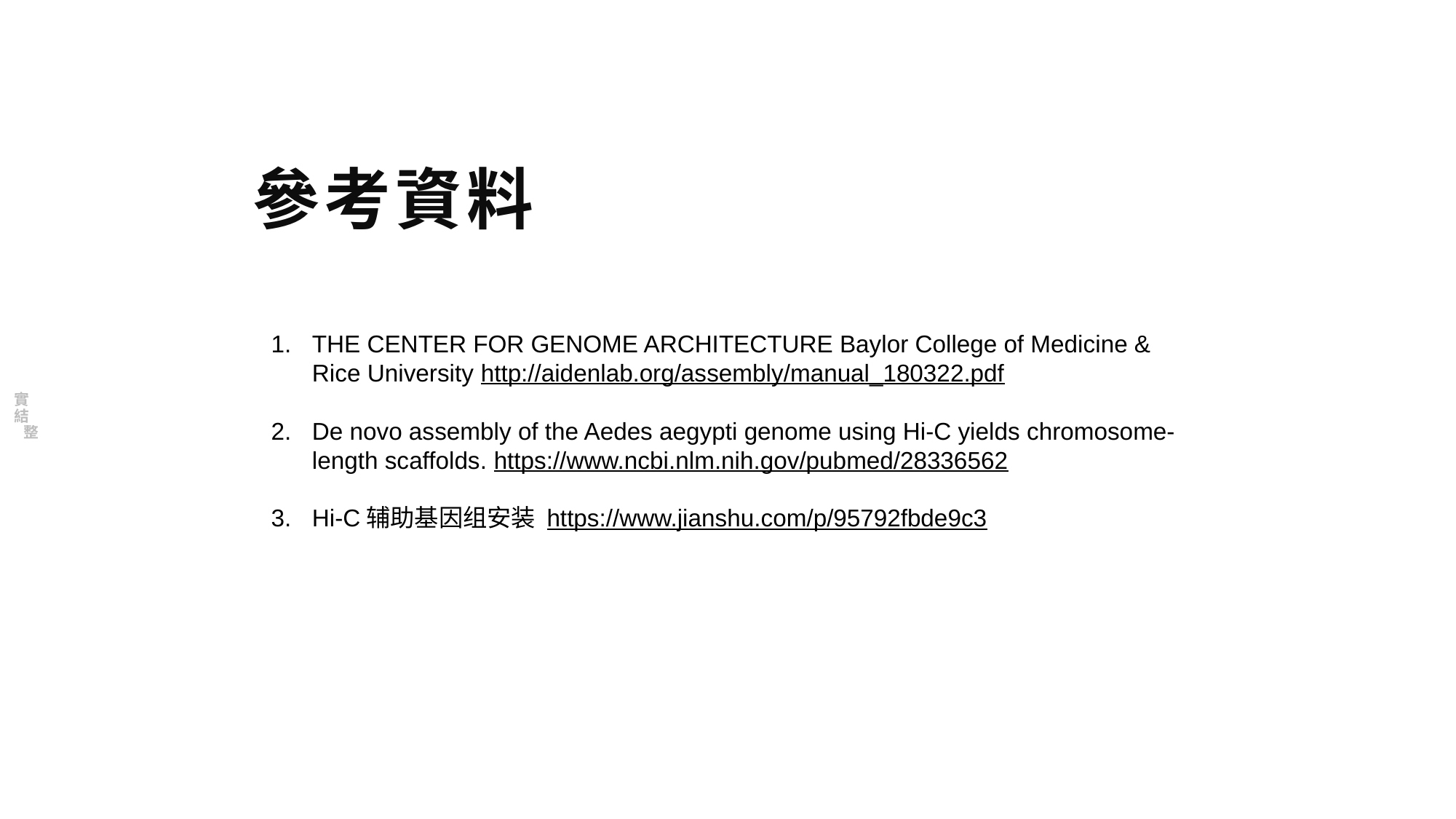

實驗結果整理
參考資料
THE CENTER FOR GENOME ARCHITECTURE Baylor College of Medicine & Rice University http://aidenlab.org/assembly/manual_180322.pdf

De novo assembly of the Aedes aegypti genome using Hi-C yields chromosome-length scaffolds. https://www.ncbi.nlm.nih.gov/pubmed/28336562

Hi-C辅助基因组安装 https://www.jianshu.com/p/95792fbde9c3